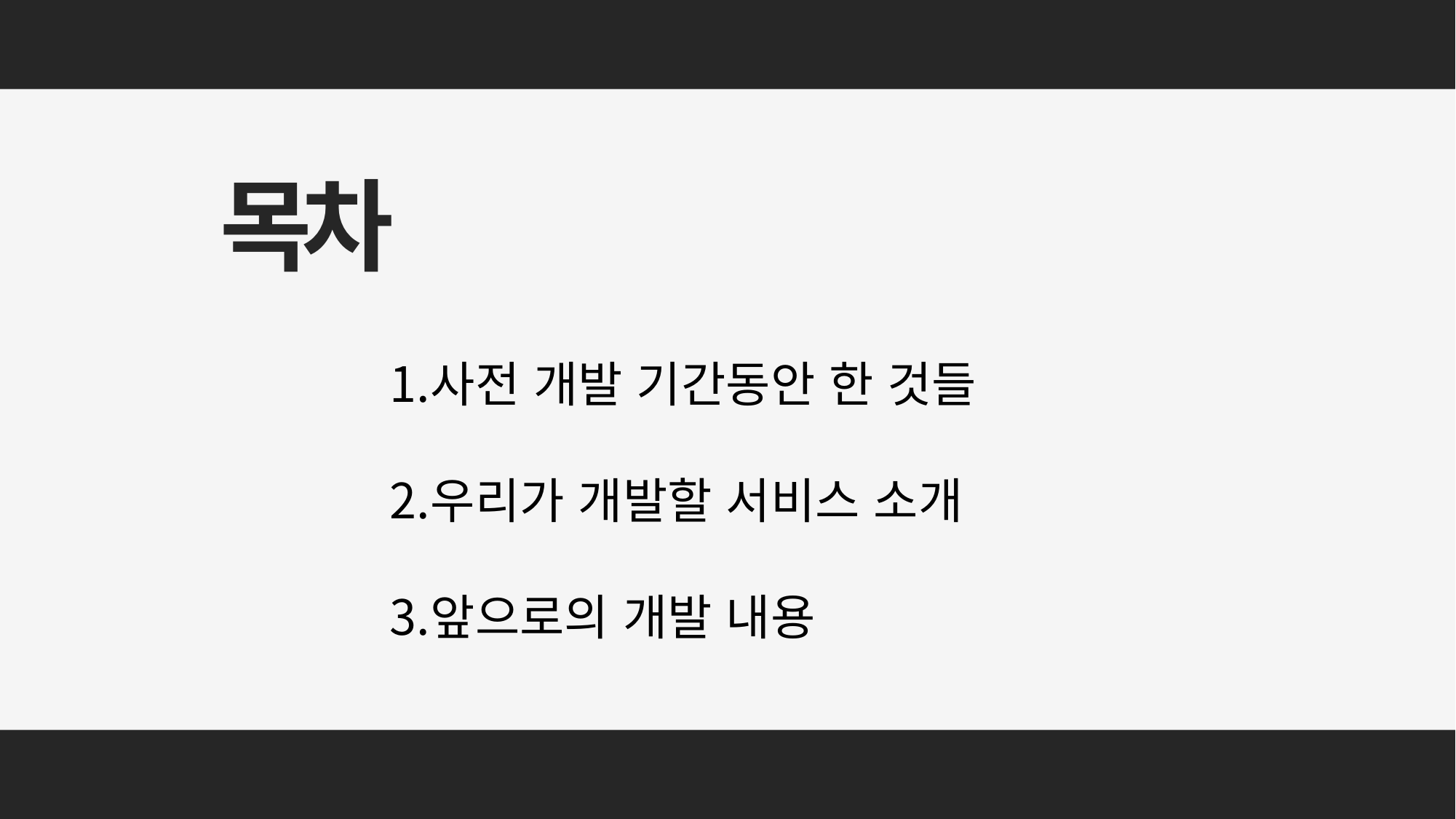

목차
사전 개발 기간동안 한 것들
우리가 개발할 서비스 소개
앞으로의 개발 내용